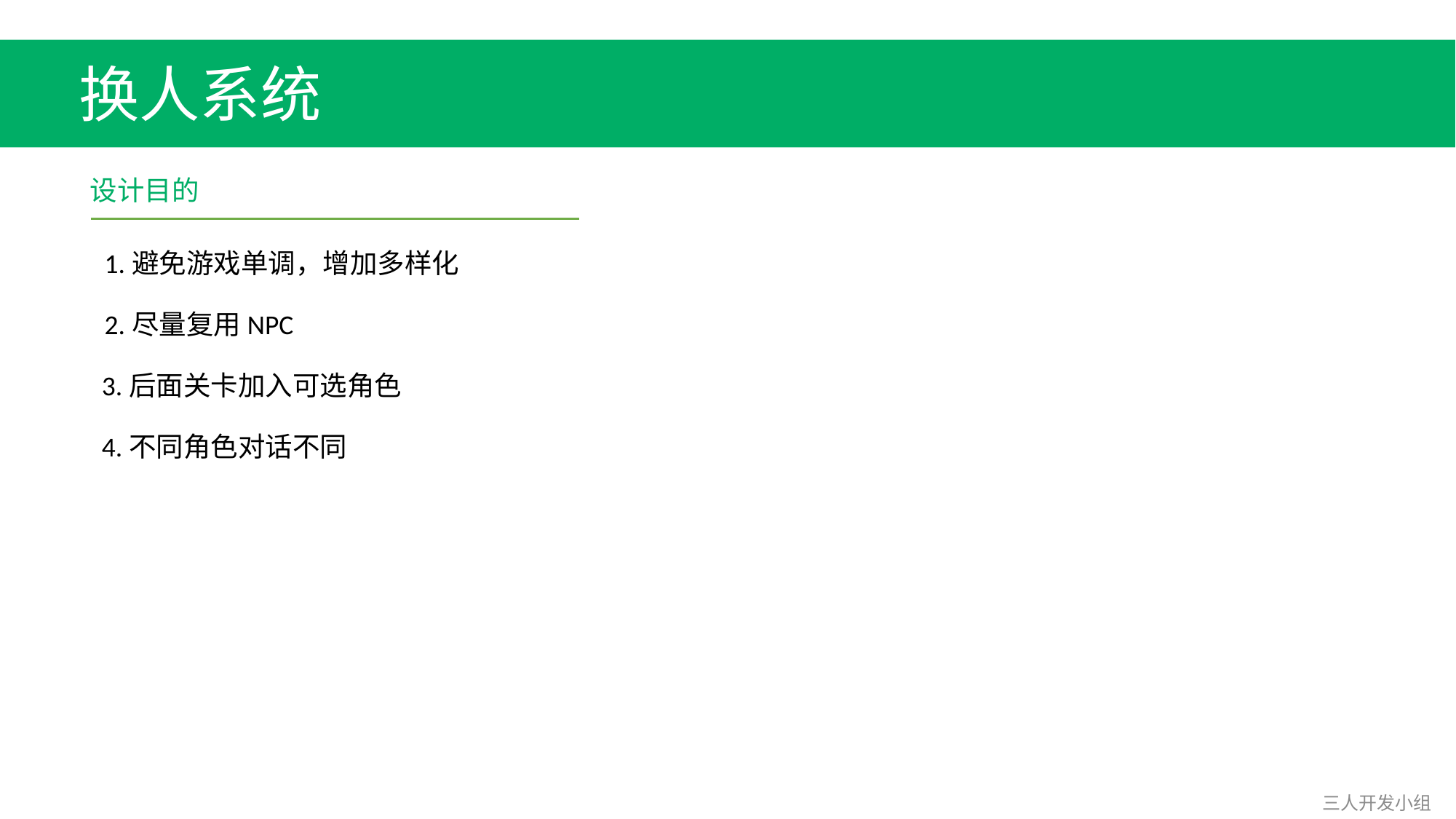

换人系统
设计目的
 1.避免游戏单调，增加多样化
 2.尽量复用NPC
3.后面关卡加入可选角色
4.不同角色对话不同
三人开发小组